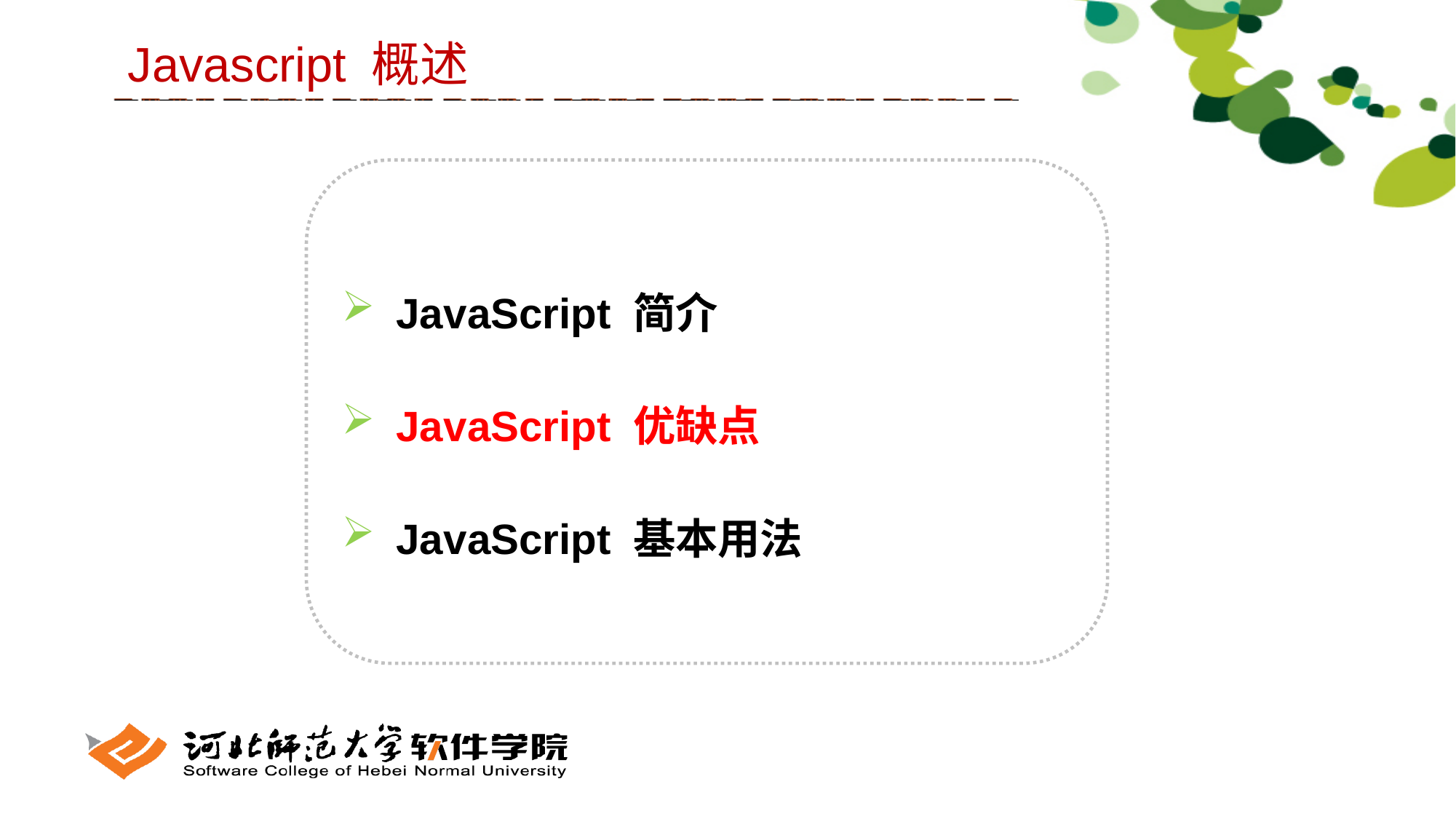

Javascript 概述
JavaScript 简介
JavaScript 优缺点
JavaScript 基本用法